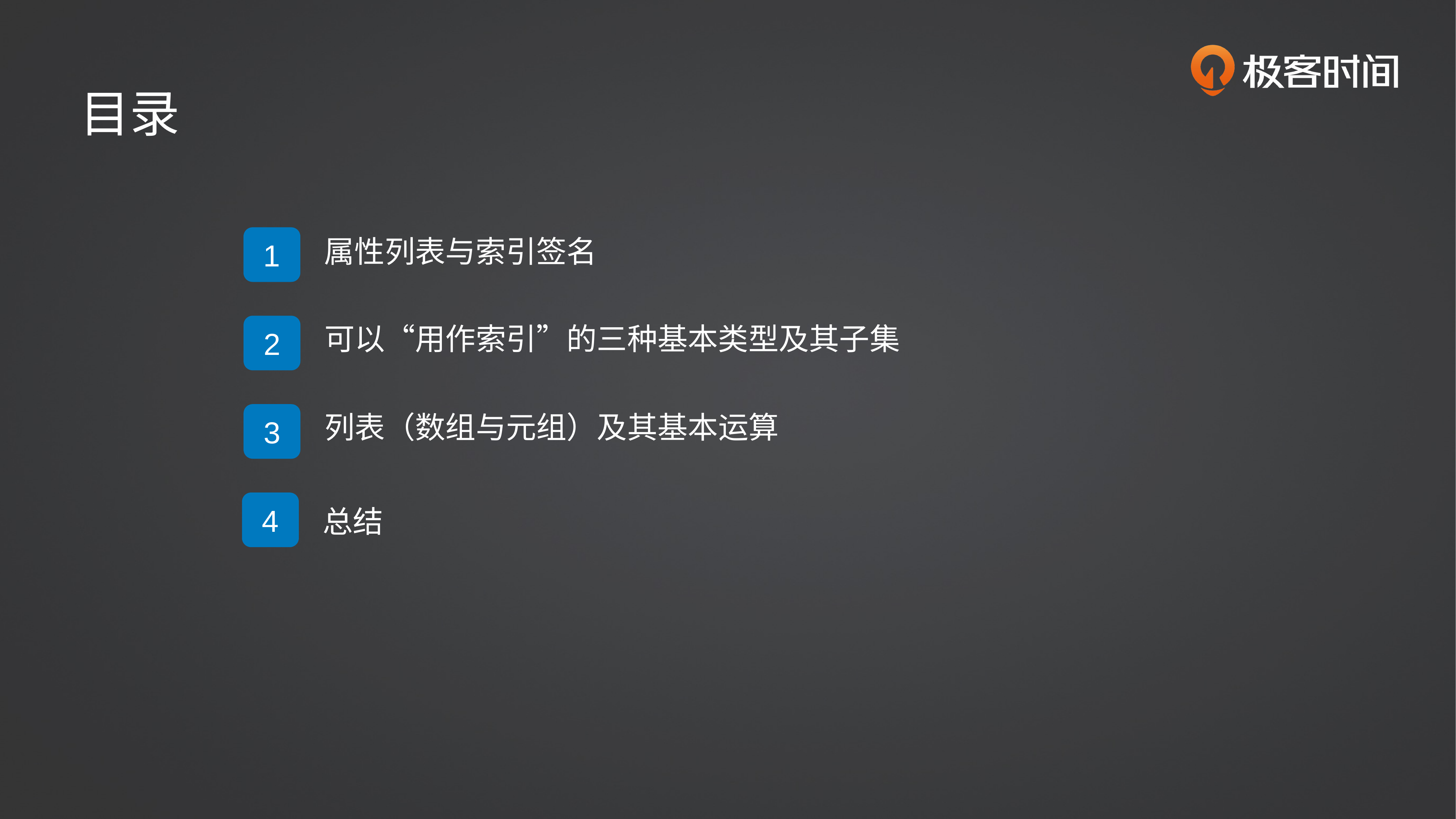

目录

1
属性列表与索引签名

2
可以“用作索引”的三种基本类型及其子集

3
列表（数组与元组）及其基本运算

4
总结